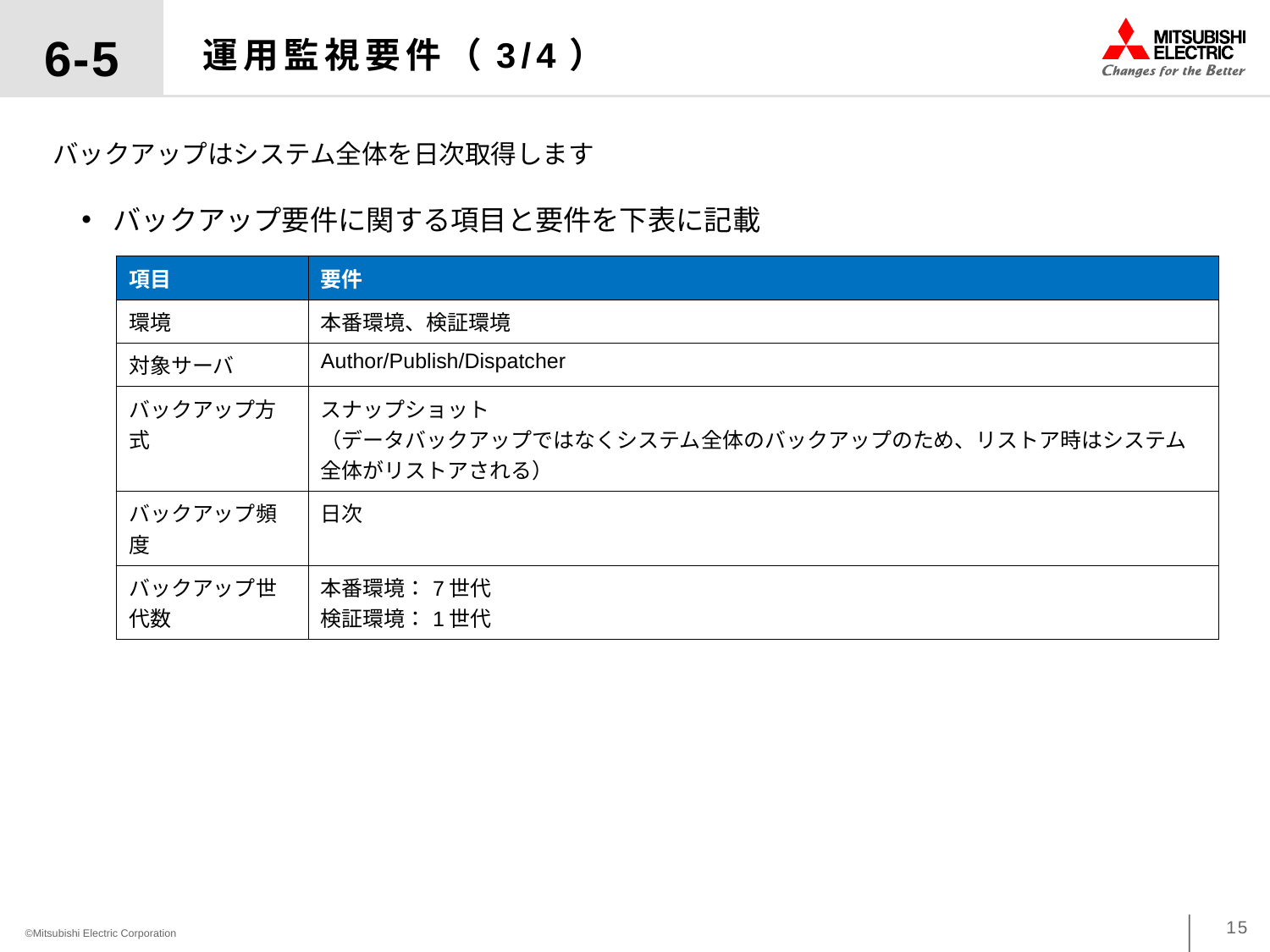

6-5
# 運用監視要件（3/4）
バックアップはシステム全体を日次取得します
バックアップ要件に関する項目と要件を下表に記載
| 項目 | 要件 |
| --- | --- |
| 環境 | 本番環境、検証環境 |
| 対象サーバ | Author/Publish/Dispatcher |
| バックアップ方式 | スナップショット （データバックアップではなくシステム全体のバックアップのため、リストア時はシステム全体がリストアされる） |
| バックアップ頻度 | 日次 |
| バックアップ世代数 | 本番環境：7世代 検証環境：1世代 |
15